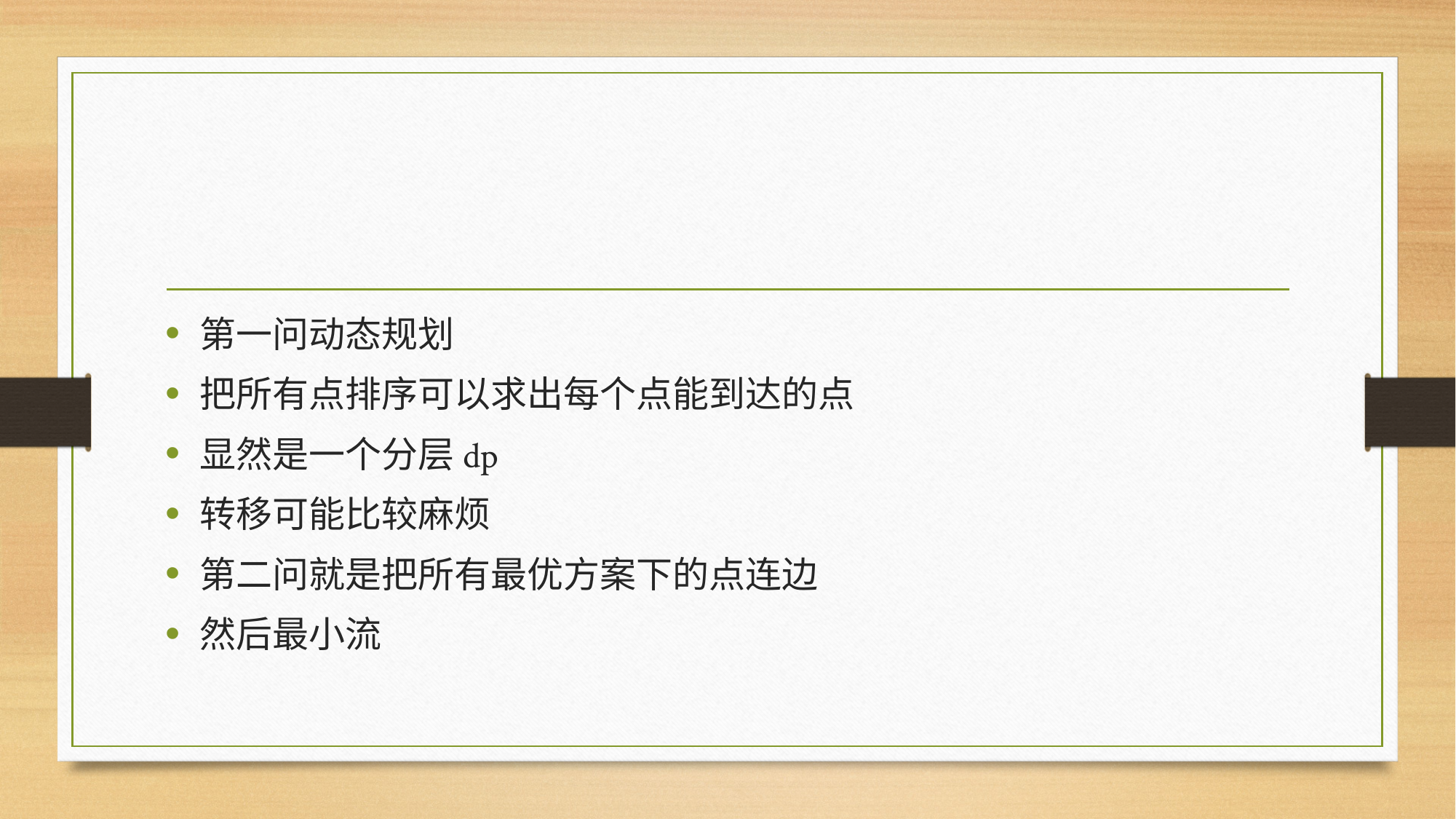

#
第一问动态规划
把所有点排序可以求出每个点能到达的点
显然是一个分层dp
转移可能比较麻烦
第二问就是把所有最优方案下的点连边
然后最小流